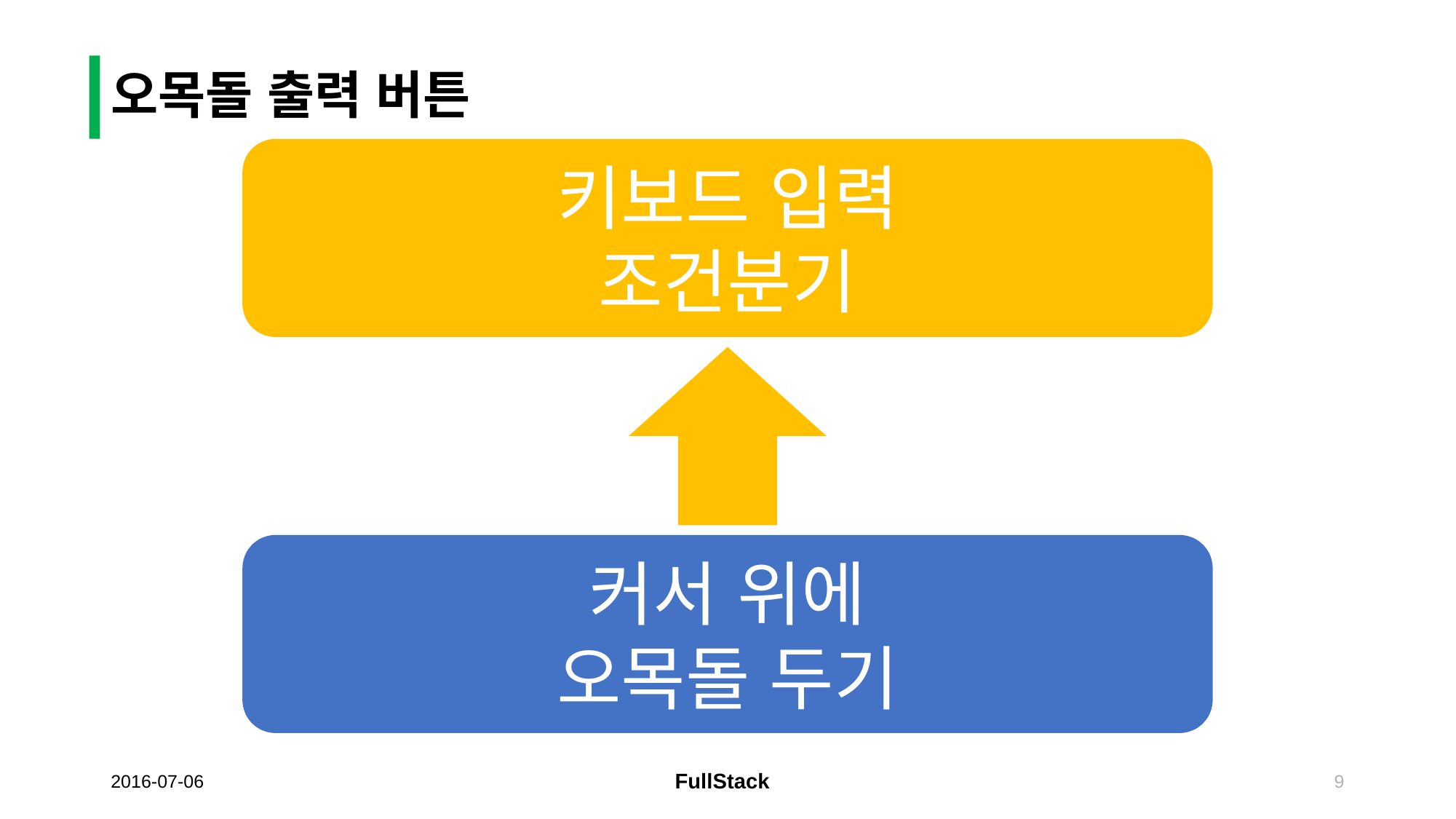

# 오목돌 출력 버튼
커서 위에
오목돌 두기
키보드 입력
조건분기
2016-07-06
9